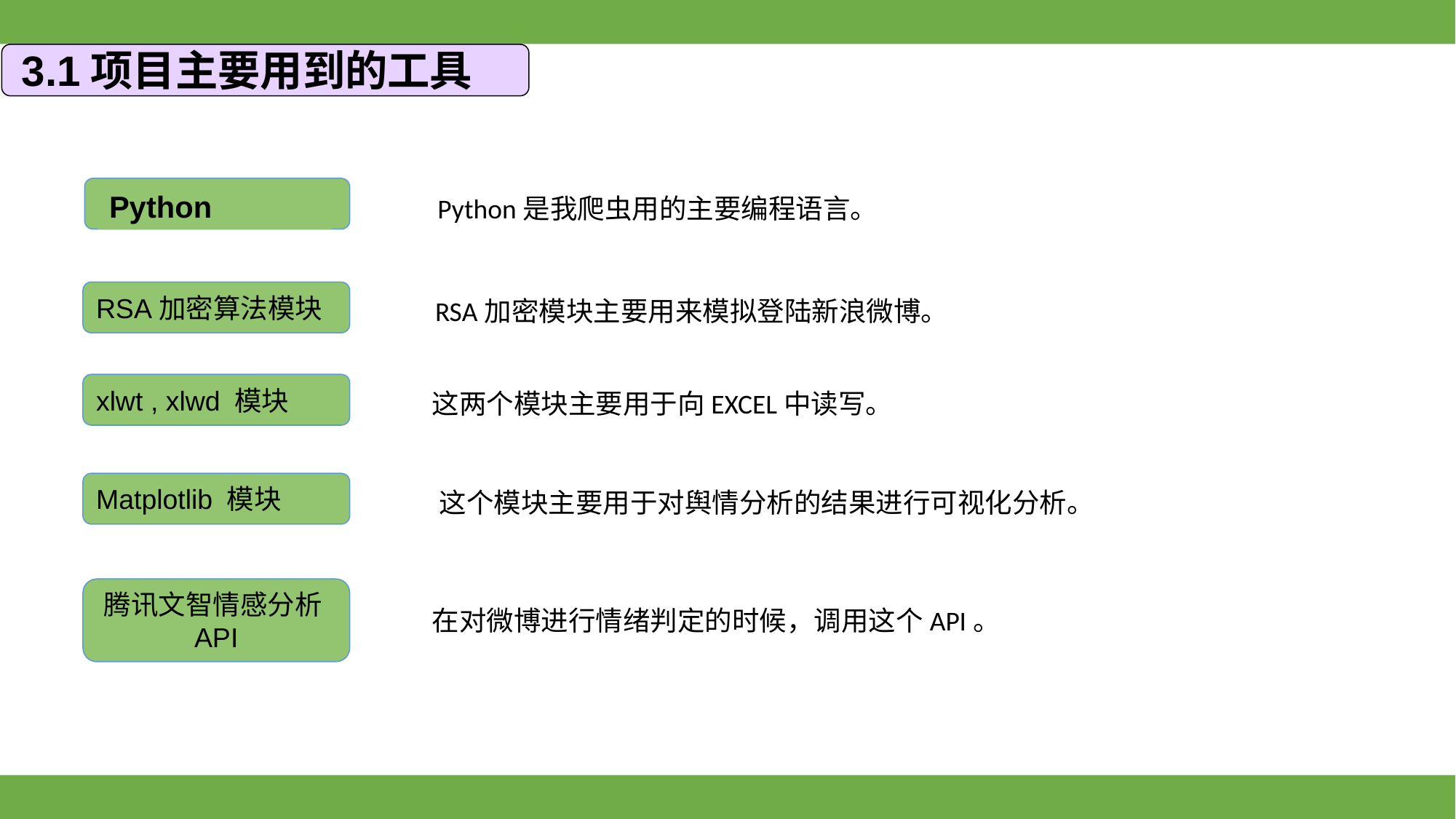

3.1项目主要用到的工具

Python
Python是我爬虫用的主要编程语言。
RSA加密算法模块
RSA加密模块主要用来模拟登陆新浪微博。
xlwt , xlwd 模块
这两个模块主要用于向EXCEL中读写。
Matplotlib 模块
这个模块主要用于对舆情分析的结果进行可视化分析。
腾讯文智情感分析API
在对微博进行情绪判定的时候，调用这个API。